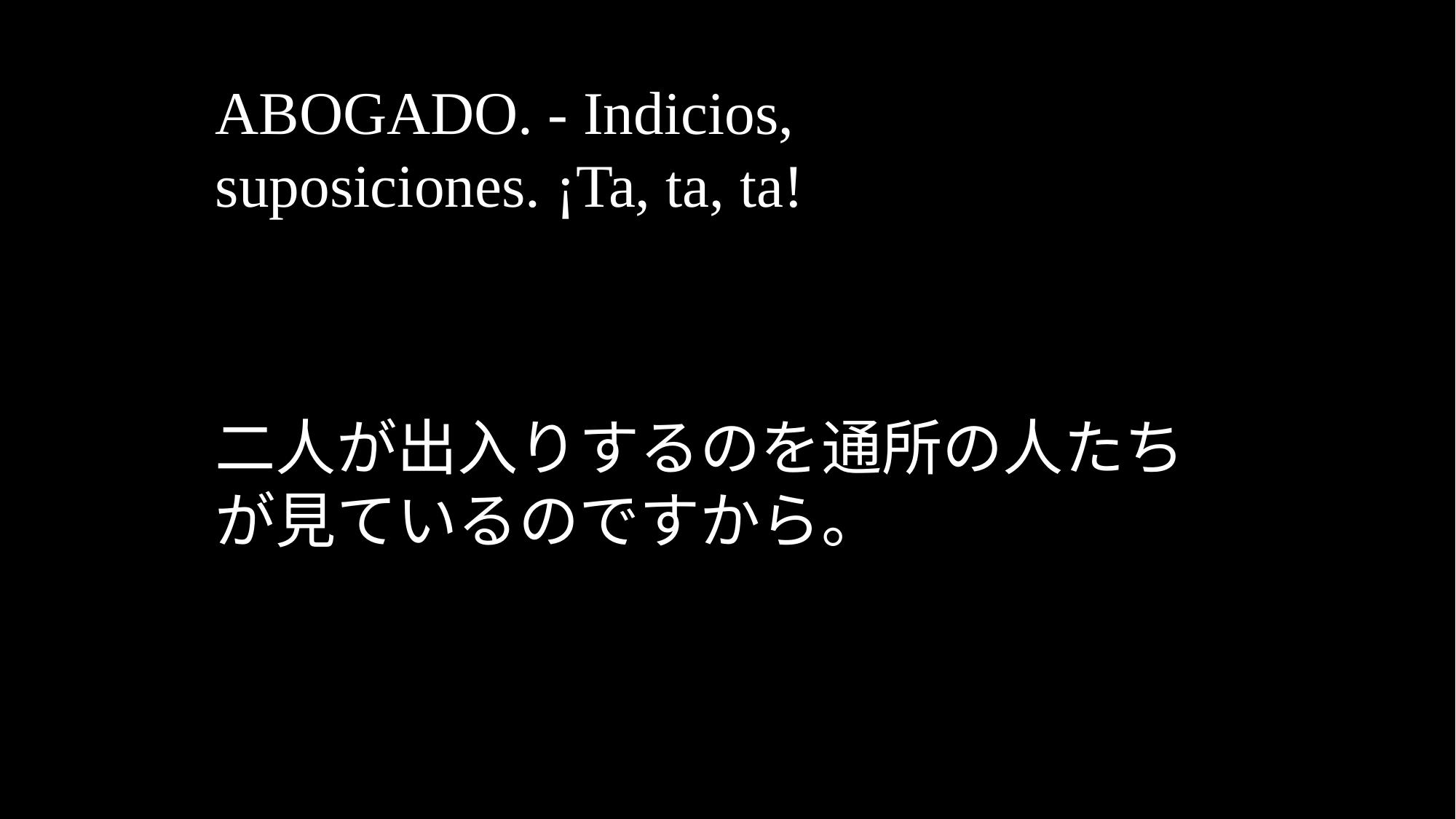

ABOGADO. - Indicios, suposiciones. ¡Ta, ta, ta!

二人が出入りするのを通所の人たちが見ているのですから。